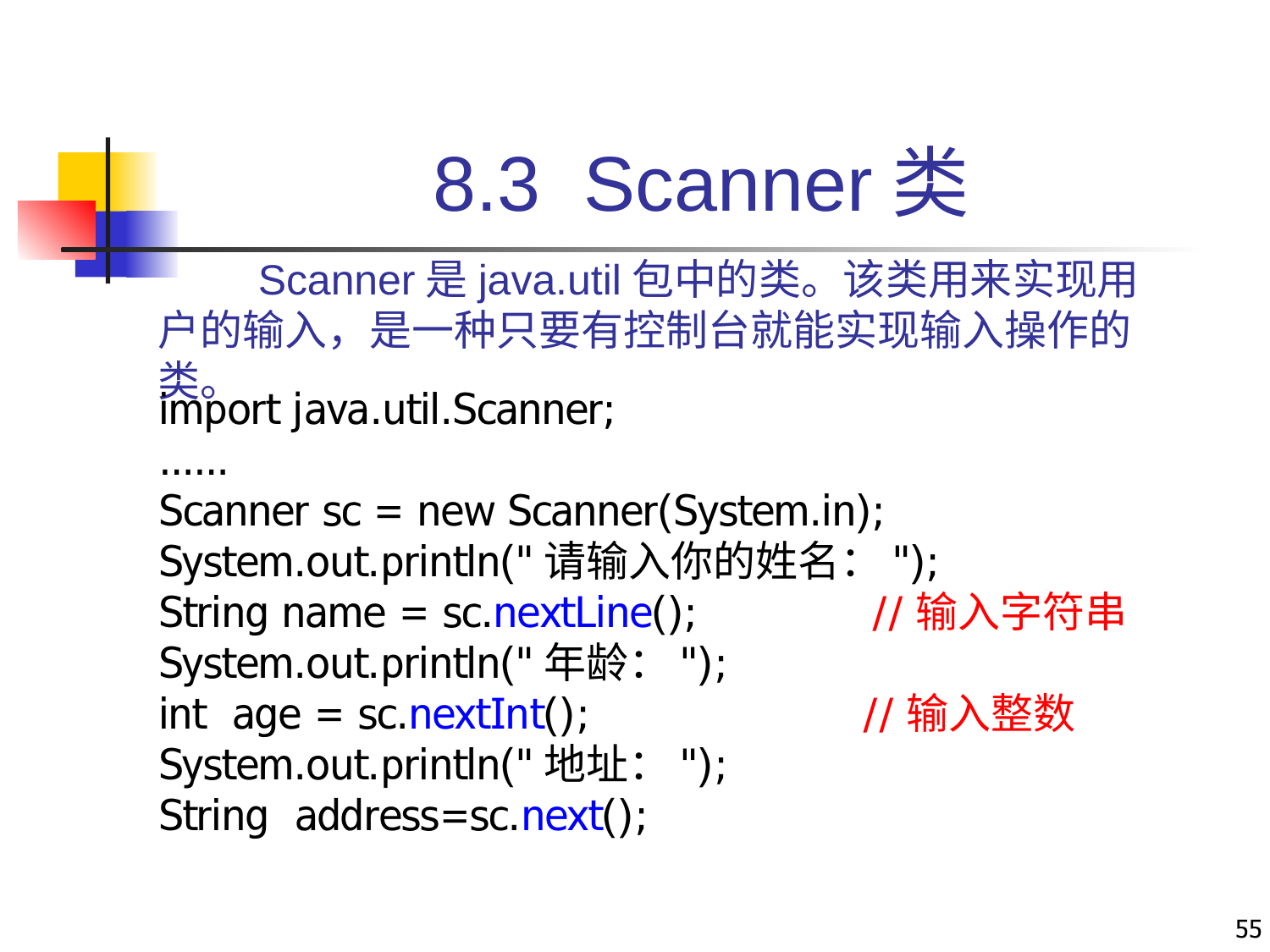

# 8.3  Scanner类
Scanner是java.util包中的类。该类用来实现用户的输入，是一种只要有控制台就能实现输入操作的类。
import java.util.Scanner;
……
Scanner sc = new Scanner(System.in);
System.out.println("请输入你的姓名：");
String name = sc.nextLine(); 	      //输入字符串
System.out.println("年龄：");
int  age = sc.nextInt();	               //输入整数
System.out.println("地址：");
String  address=sc.next();
55